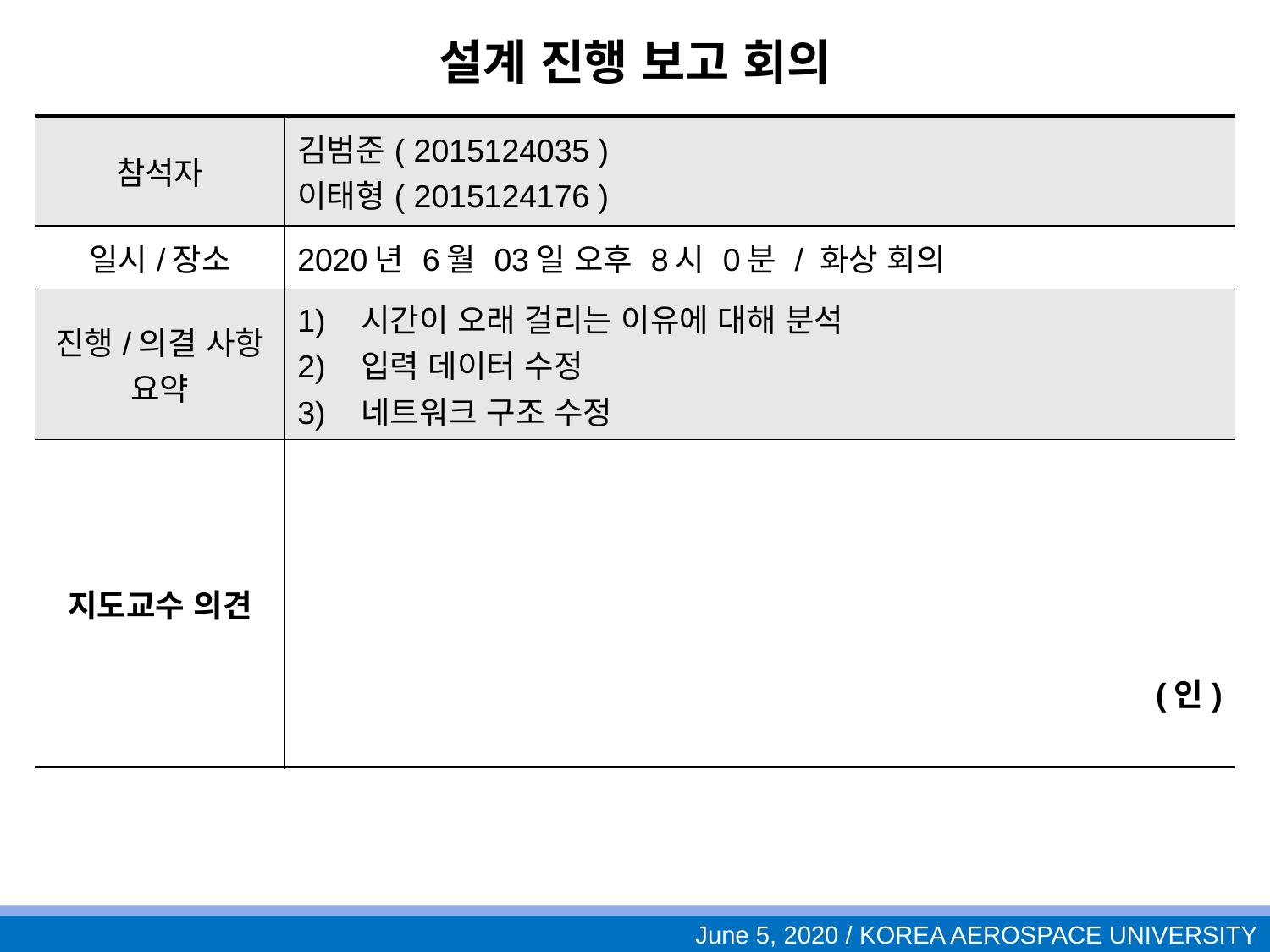

# 설계 진행 보고 회의
| 참석자 | 김범준( 2015124035 ) 이태형( 2015124176 ) |
| --- | --- |
| 일시/장소 | 2020년 6월 03일 오후 8시 0분 / 화상 회의 |
| 진행/의결 사항 요약 | 시간이 오래 걸리는 이유에 대해 분석 입력 데이터 수정 네트워크 구조 수정 |
| 지도교수 의견 | (인) |